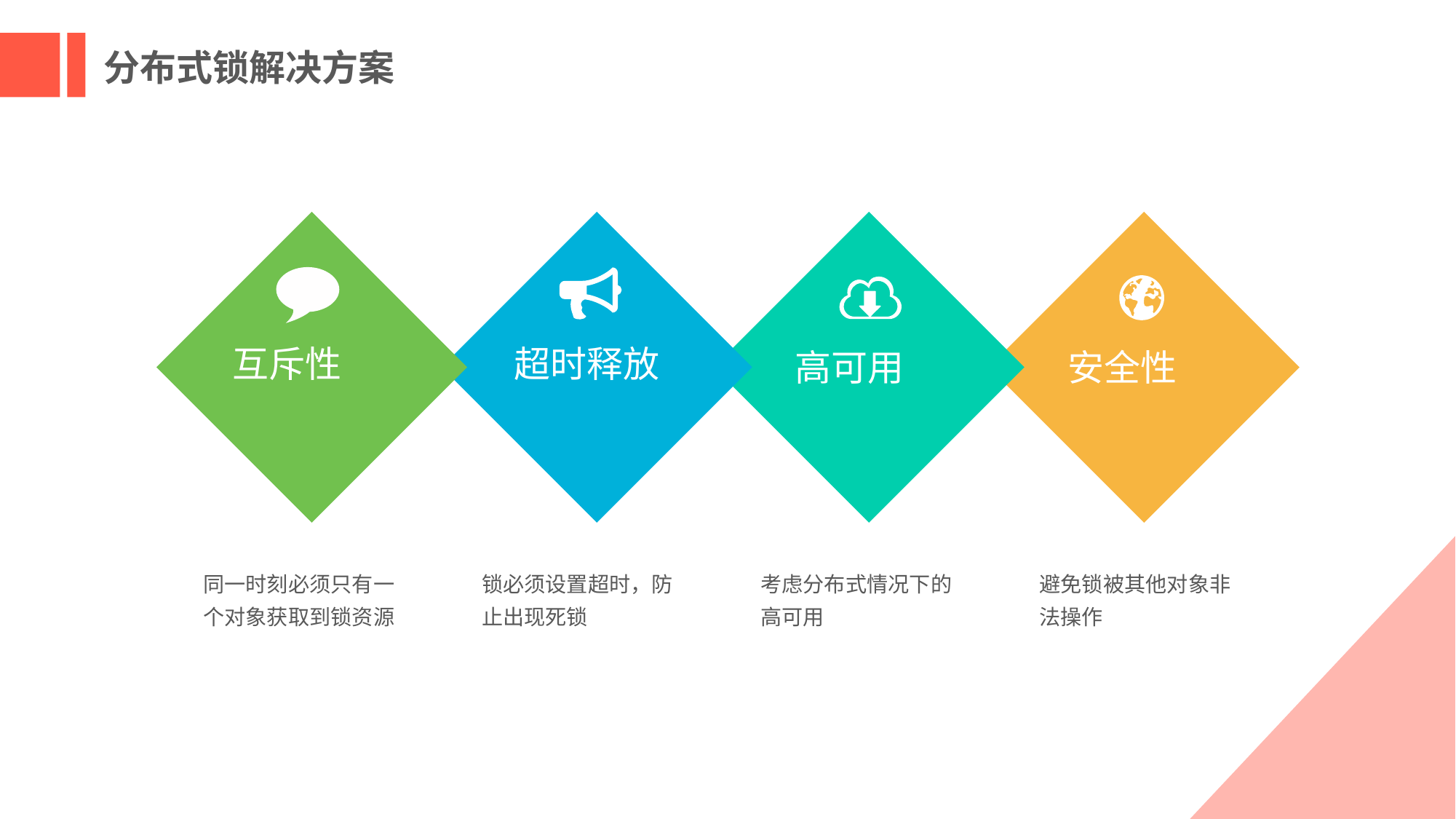

分布式锁解决方案

互斥性
超时释放
高可用
安全性

同一时刻必须只有一个对象获取到锁资源
锁必须设置超时，防止出现死锁
考虑分布式情况下的高可用
避免锁被其他对象非法操作